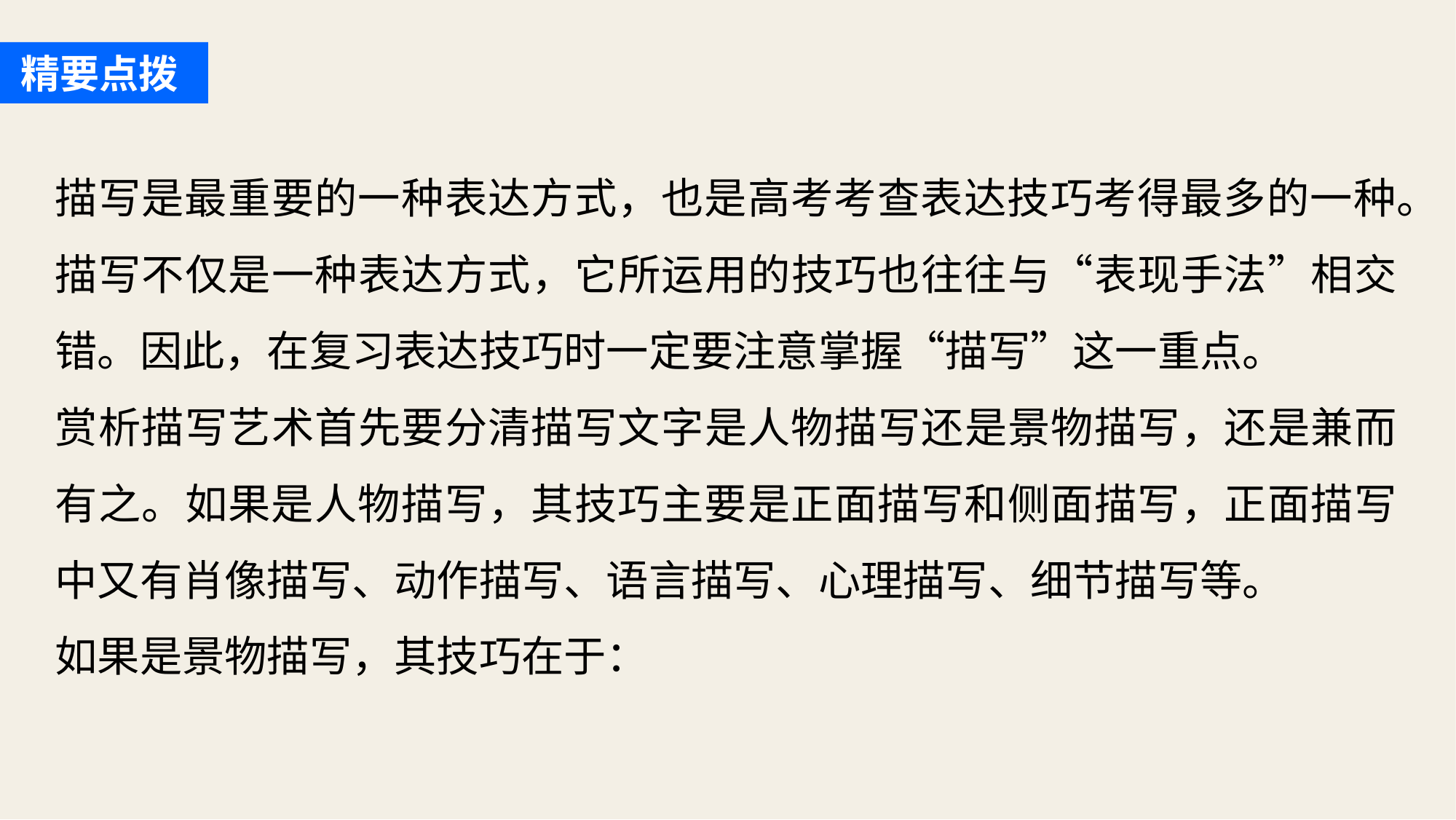

精要点拨
描写是最重要的一种表达方式，也是高考考查表达技巧考得最多的一种。描写不仅是一种表达方式，它所运用的技巧也往往与“表现手法”相交错。因此，在复习表达技巧时一定要注意掌握“描写”这一重点。
赏析描写艺术首先要分清描写文字是人物描写还是景物描写，还是兼而有之。如果是人物描写，其技巧主要是正面描写和侧面描写，正面描写中又有肖像描写、动作描写、语言描写、心理描写、细节描写等。
如果是景物描写，其技巧在于：